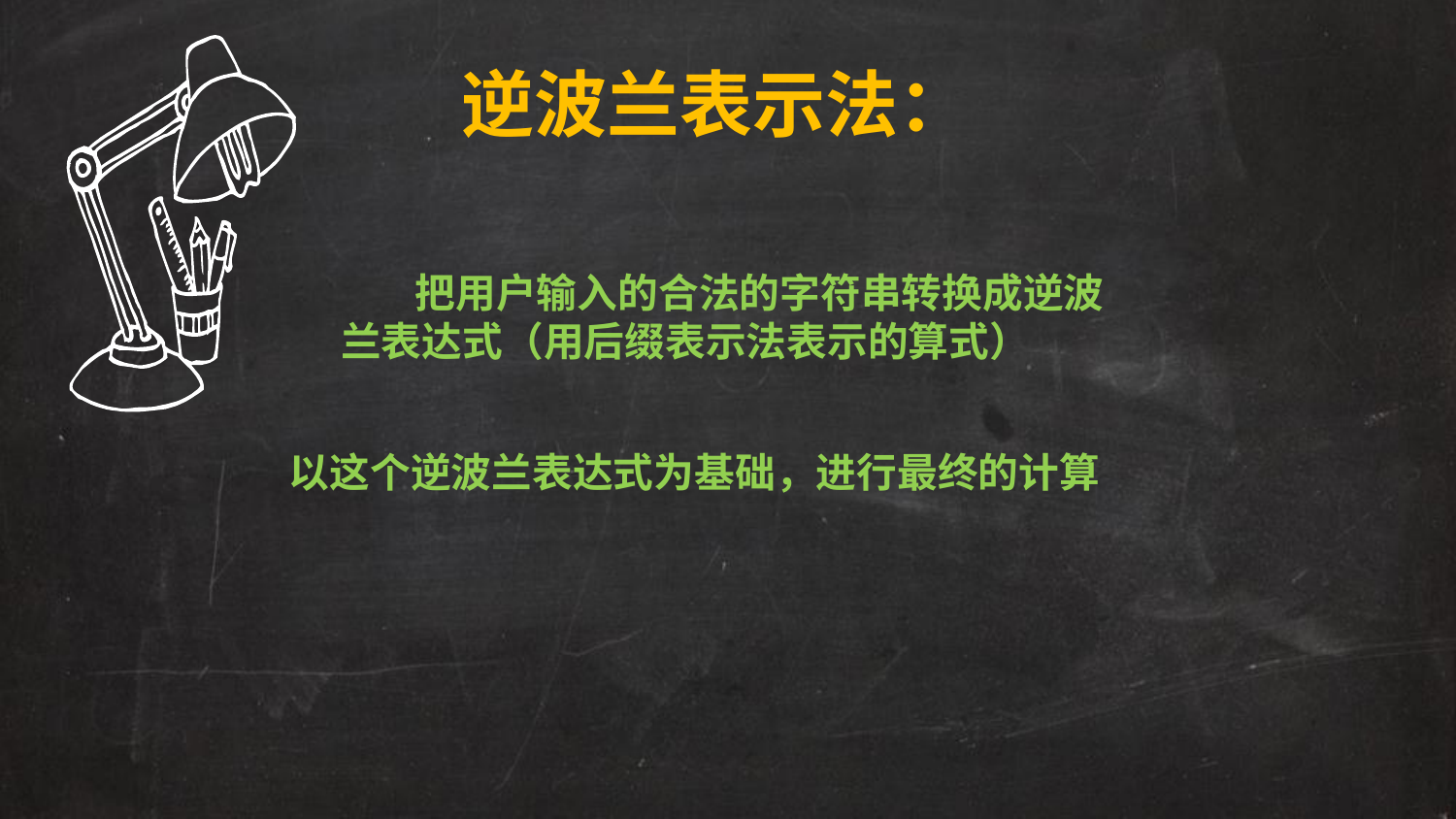

逆波兰表示法：
       把用户输入的合法的字符串转换成逆波兰表达式（用后缀表示法表示的算式）
       以这个逆波兰表达式为基础，进行最终的计算